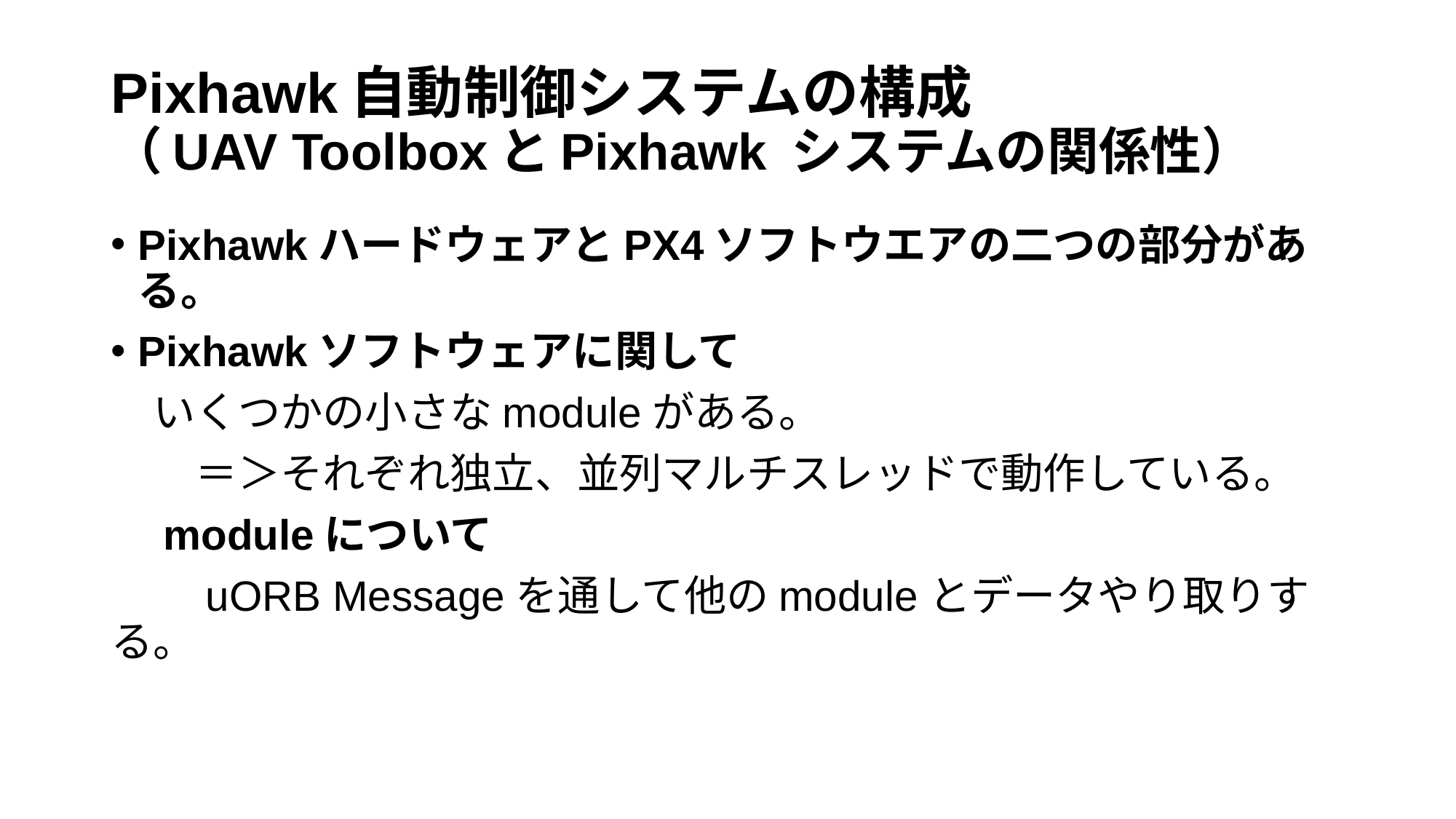

# Pixhawk自動制御システムの構成 （UAV ToolboxとPixhawk システムの関係性）
PixhawkハードウェアとPX4ソフトウエアの二つの部分がある。
Pixhawkソフトウェアに関して
　いくつかの小さなmoduleがある。
　　＝＞それぞれ独立、並列マルチスレッドで動作している。
　moduleについて
　　uORB Messageを通して他のmoduleとデータやり取りする。